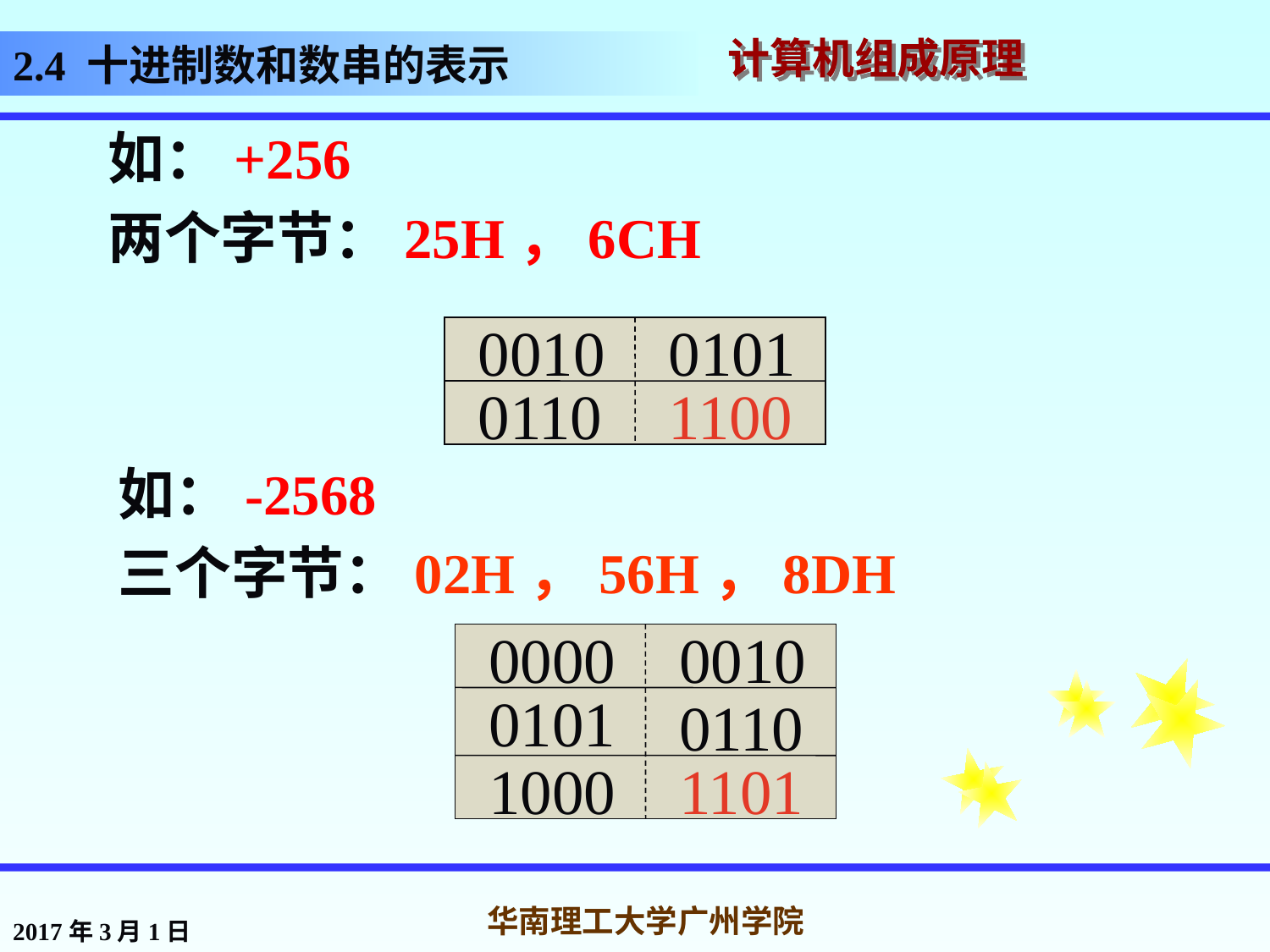

2.4 十进制数和数串的表示
如：+256
两个字节：25H，6CH
0010
0101

0110
1100

如：-2568
三个字节：02H，56H，8DH
0000
0010

0101
0110

1000
1101

2017年3月1日
华南理工大学广州学院